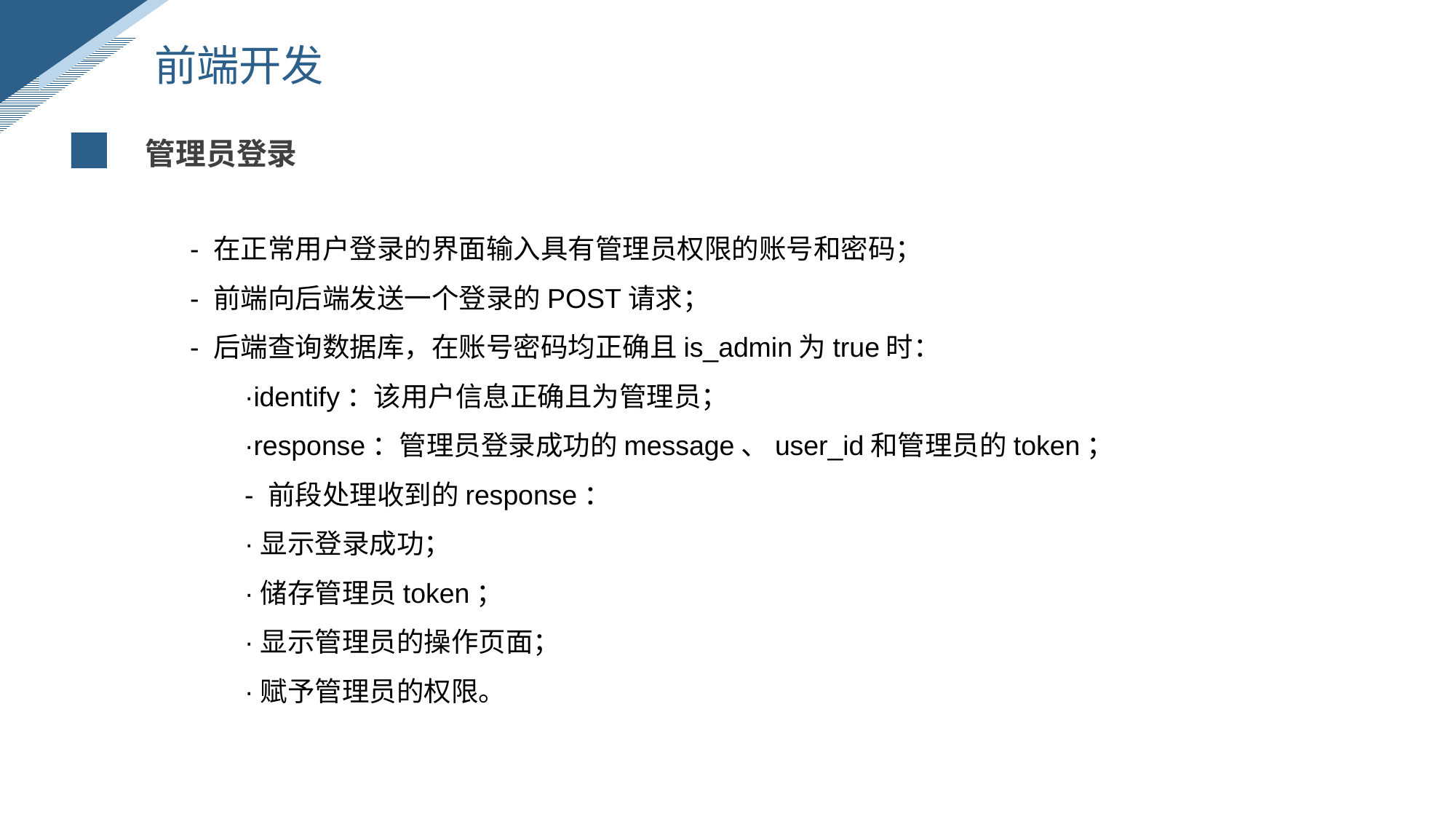

前端开发
管理员登录

- 在正常用户登录的界面输入具有管理员权限的账号和密码；
- 前端向后端发送一个登录的POST请求；
- 后端查询数据库，在账号密码均正确且is_admin为true时：
·identify：该用户信息正确且为管理员；
·response：管理员登录成功的message、user_id和管理员的token；
- 前段处理收到的response：
·显示登录成功；
·储存管理员token；
·显示管理员的操作页面；
·赋予管理员的权限。